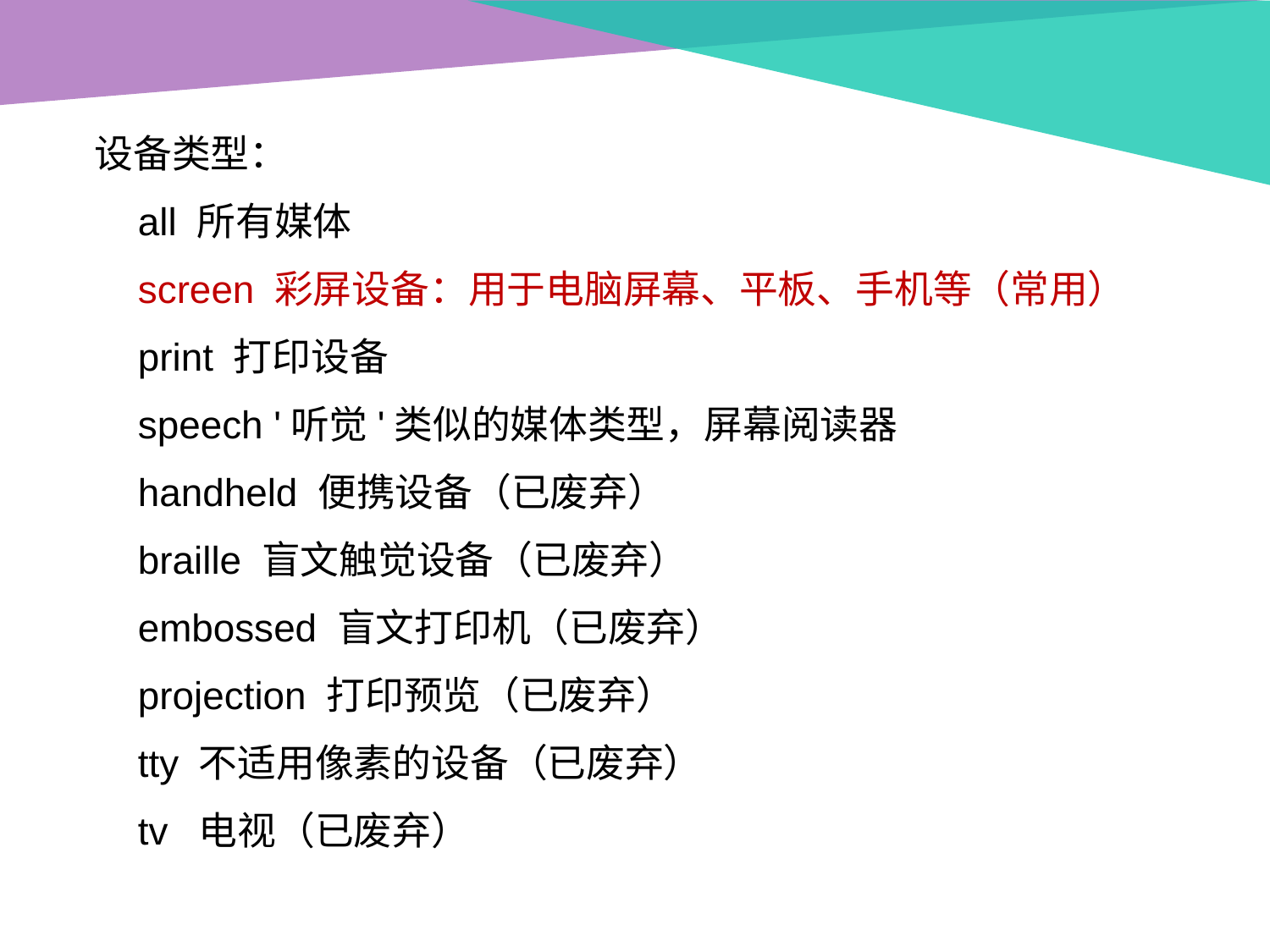

设备类型：
    all 所有媒体
    screen 彩屏设备：用于电脑屏幕、平板、手机等（常用）
    print 打印设备
    speech '听觉'类似的媒体类型，屏幕阅读器
    handheld 便携设备（已废弃）
    braille 盲文触觉设备（已废弃）
    embossed 盲文打印机（已废弃）
    projection 打印预览（已废弃）
    tty 不适用像素的设备（已废弃）
    tv  电视（已废弃）